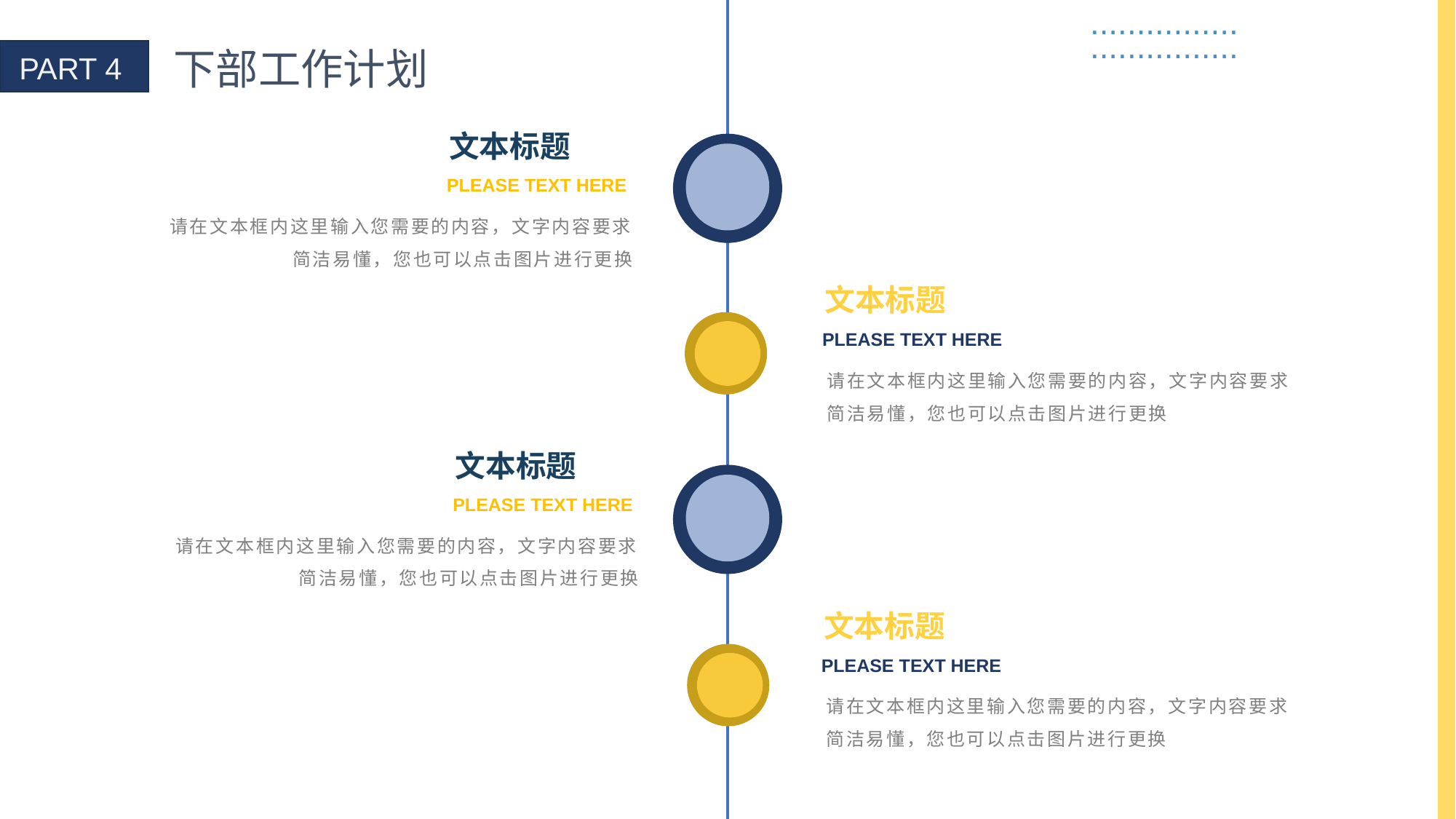

................
................
下部工作计划

PART 4
文本标题

PLEASE TEXT HERE
请在文本框内这里输入您需要的内容，文字内容要求简洁易懂，您也可以点击图片进行更换
文本标题

PLEASE TEXT HERE
请在文本框内这里输入您需要的内容，文字内容要求简洁易懂，您也可以点击图片进行更换
文本标题

PLEASE TEXT HERE
请在文本框内这里输入您需要的内容，文字内容要求简洁易懂，您也可以点击图片进行更换
文本标题

PLEASE TEXT HERE

请在文本框内这里输入您需要的内容，文字内容要求简洁易懂，您也可以点击图片进行更换